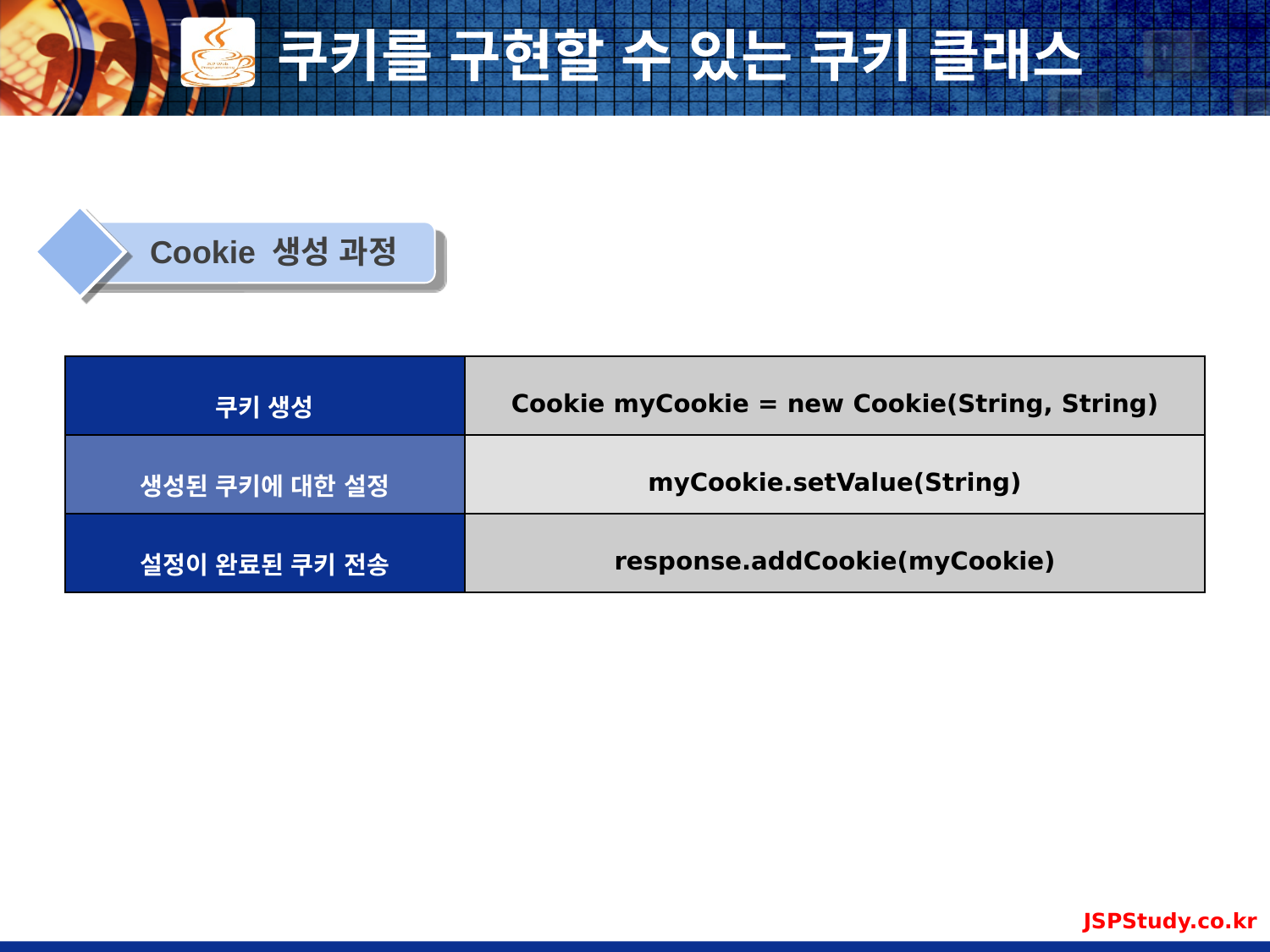

# 쿠키를 구현할 수 있는 쿠키 클래스

Cookie 생성 과정
| 쿠키 생성 | Cookie myCookie = new Cookie(String, String) |
| --- | --- |
| 생성된 쿠키에 대한 설정 | myCookie.setValue(String) |
| 설정이 완료된 쿠키 전송 | response.addCookie(myCookie) |
JSPStudy.co.kr